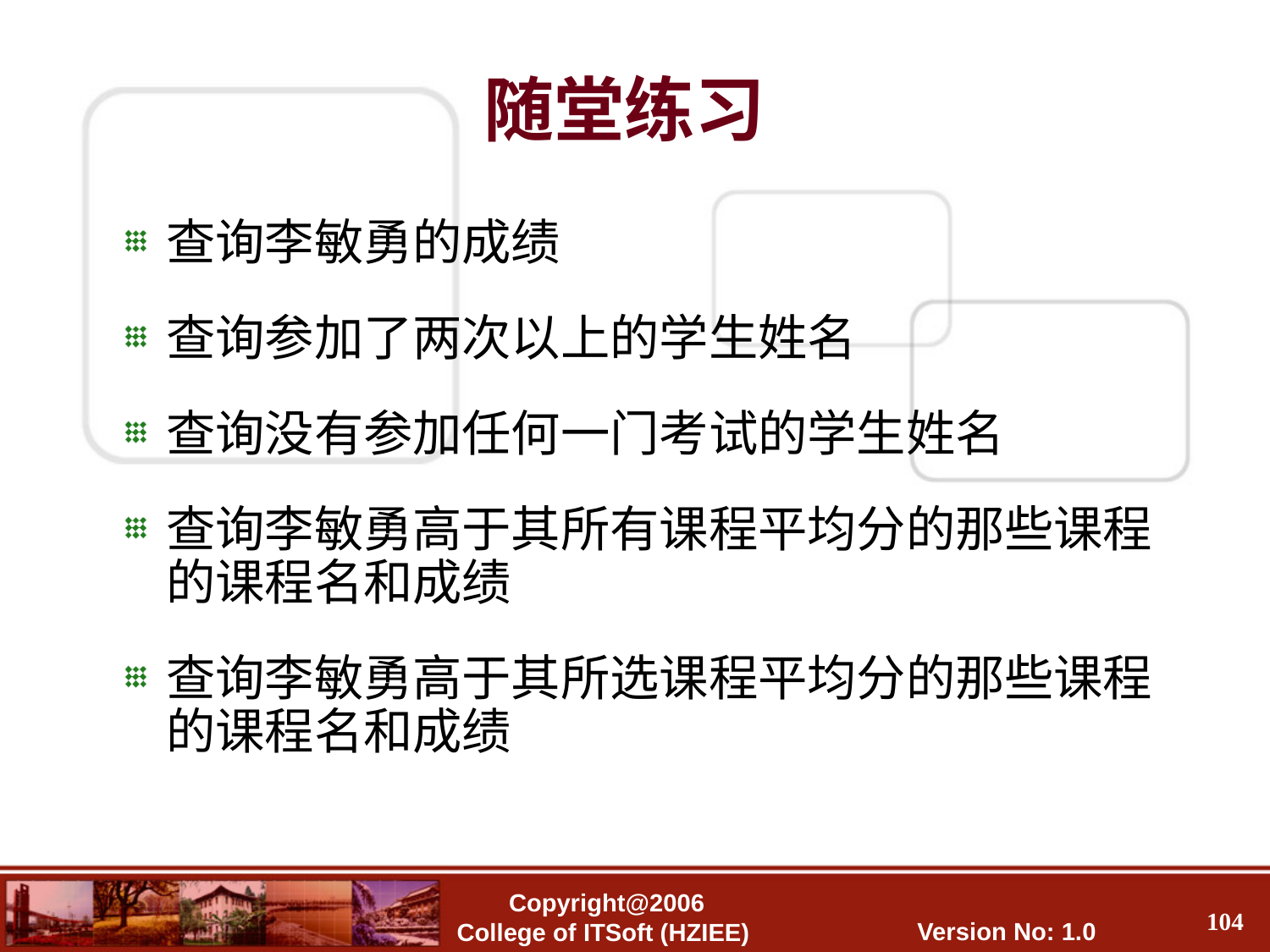

随堂练习
查询李敏勇的成绩
查询参加了两次以上的学生姓名
查询没有参加任何一门考试的学生姓名
查询李敏勇高于其所有课程平均分的那些课程的课程名和成绩
查询李敏勇高于其所选课程平均分的那些课程的课程名和成绩